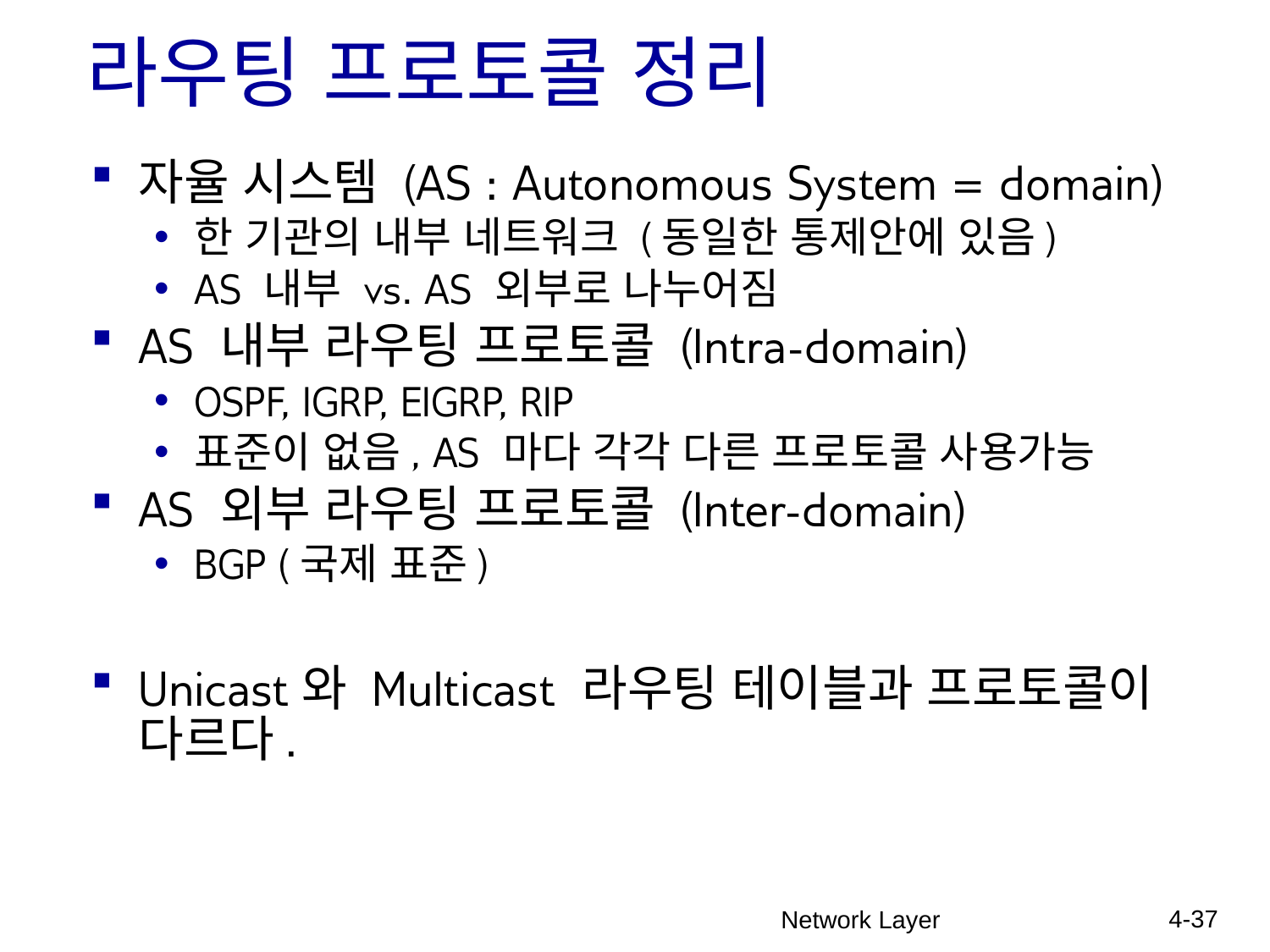

# 라우팅 프로토콜 정리
자율 시스템 (AS : Autonomous System = domain)
한 기관의 내부 네트워크 (동일한 통제안에 있음)
AS 내부 vs. AS 외부로 나누어짐
AS 내부 라우팅 프로토콜 (Intra-domain)
OSPF, IGRP, EIGRP, RIP
표준이 없음, AS 마다 각각 다른 프로토콜 사용가능
AS 외부 라우팅 프로토콜 (Inter-domain)
BGP (국제 표준)

Unicast와 Multicast 라우팅 테이블과 프로토콜이 다르다.

4-37
Network Layer